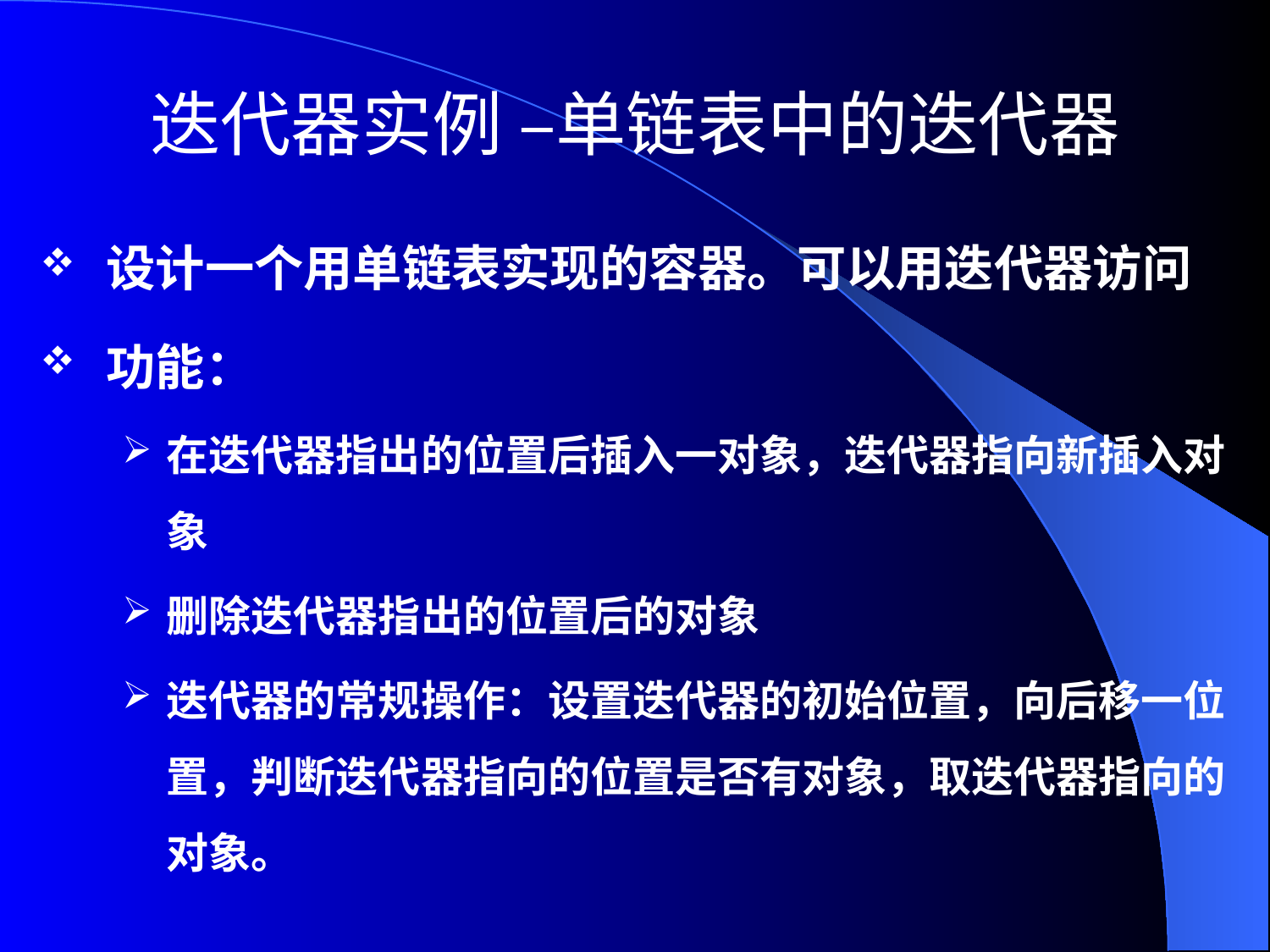

# 迭代器实例 –单链表中的迭代器
设计一个用单链表实现的容器。可以用迭代器访问
功能：
在迭代器指出的位置后插入一对象，迭代器指向新插入对象
删除迭代器指出的位置后的对象
迭代器的常规操作：设置迭代器的初始位置，向后移一位置，判断迭代器指向的位置是否有对象，取迭代器指向的对象。